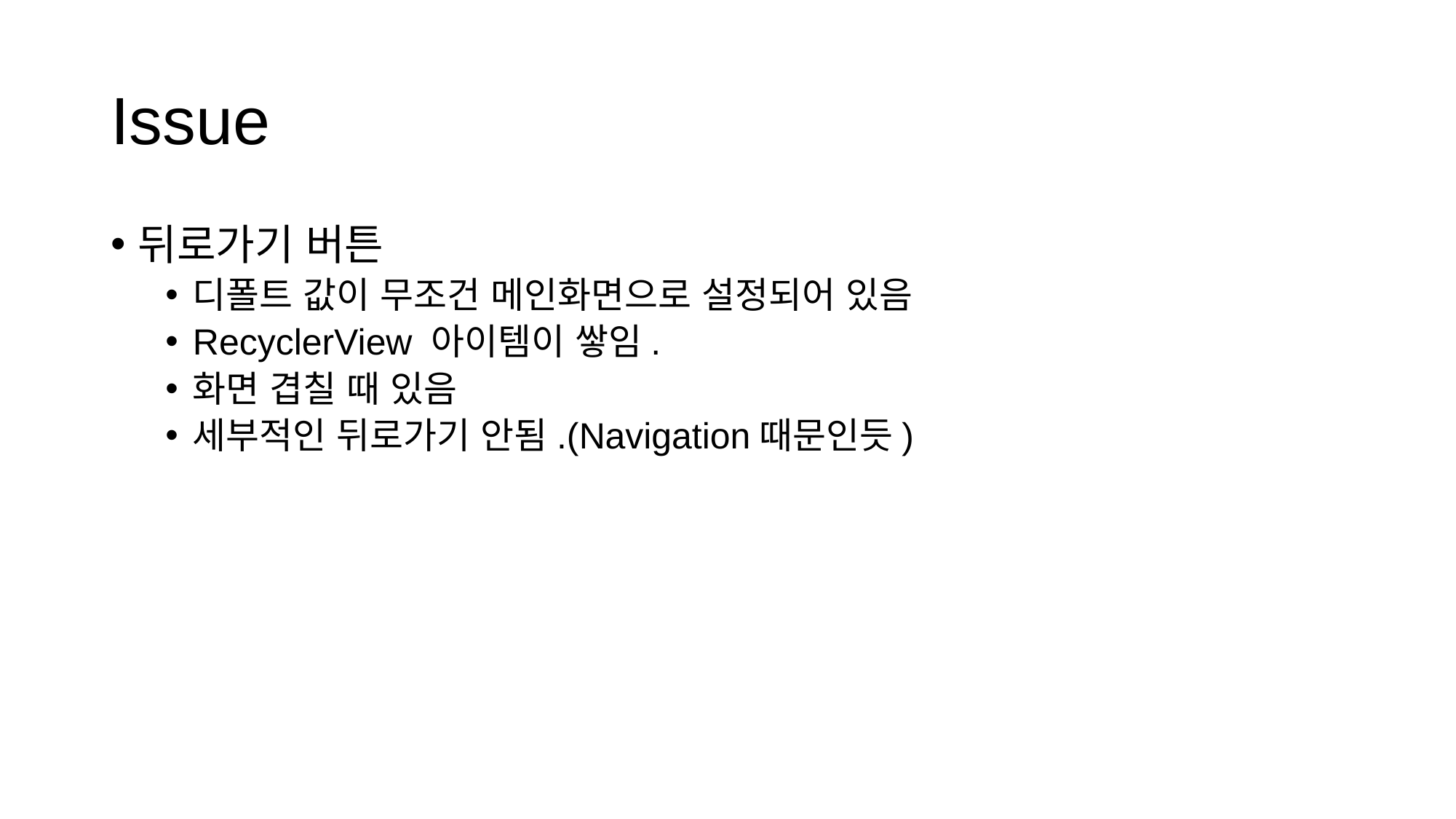

# Issue
뒤로가기 버튼
디폴트 값이 무조건 메인화면으로 설정되어 있음
RecyclerView 아이템이 쌓임.
화면 겹칠 때 있음
세부적인 뒤로가기 안됨.(Navigation때문인듯)